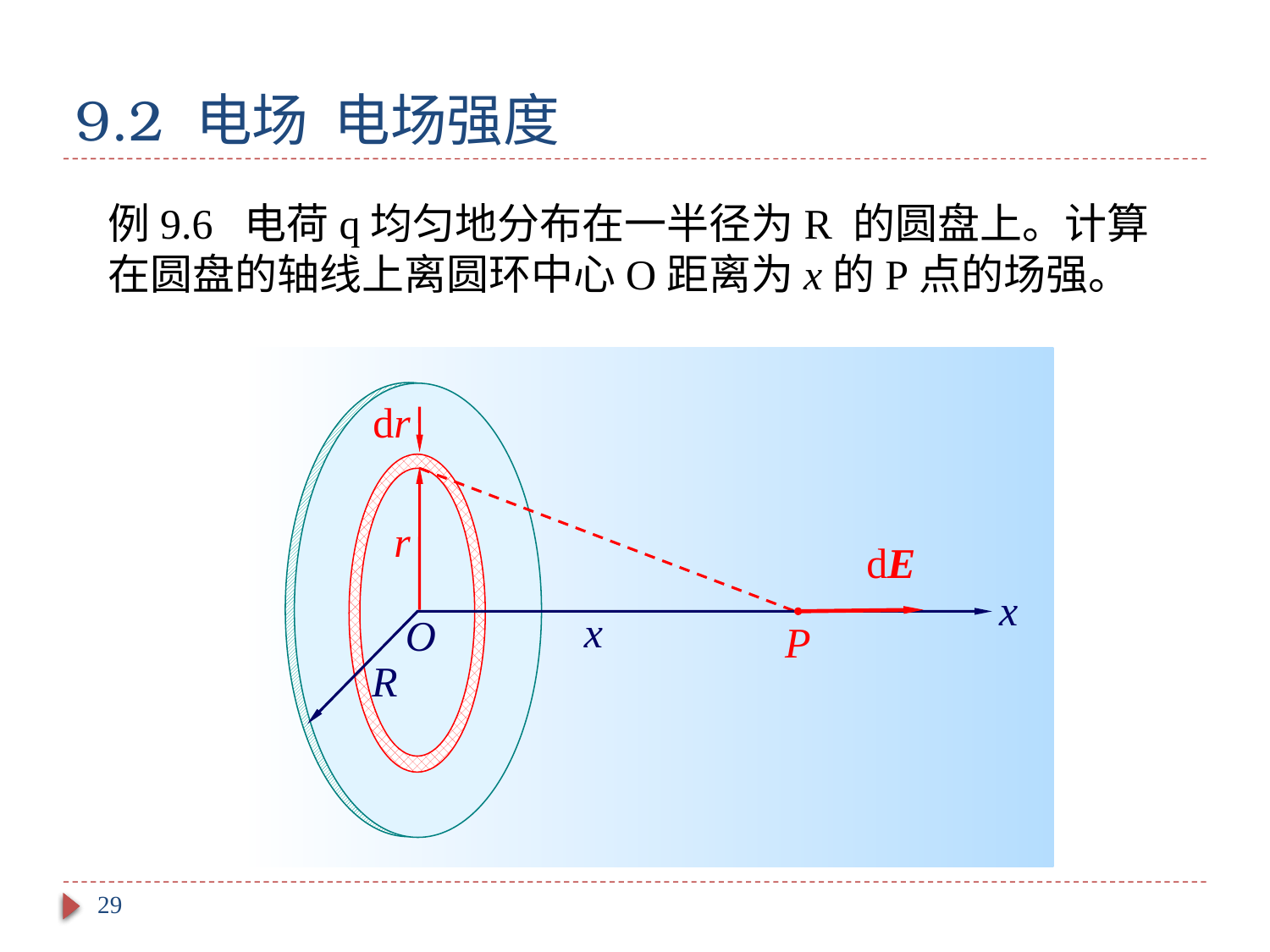

# 9.2 电场  电场强度
例9.6  电荷q均匀地分布在一半径为R 的圆盘上。计算在圆盘的轴线上离圆环中心O距离为x的P点的场强。

dr

r
P
dE
 x

x
O

R
29